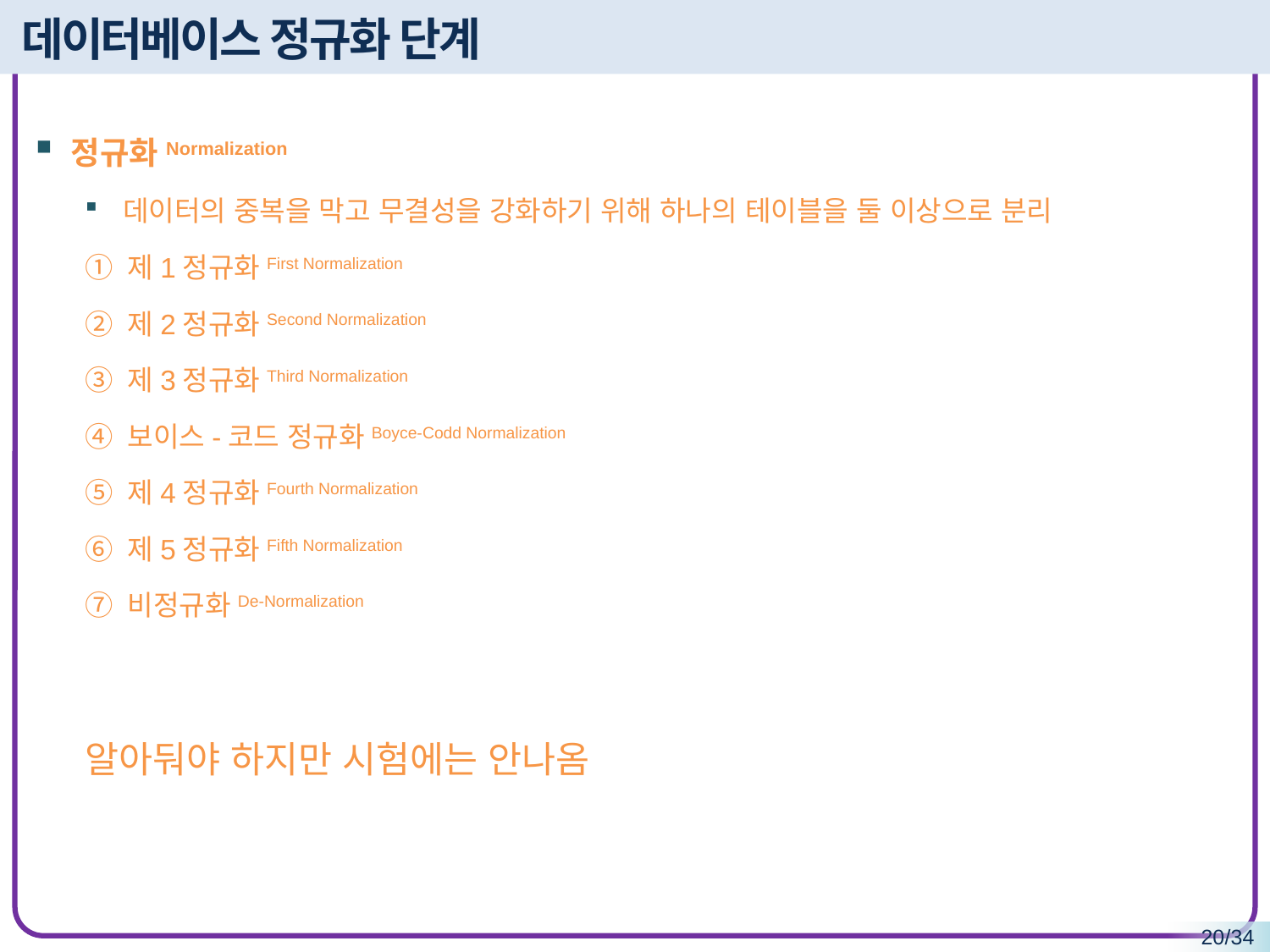

# 데이터베이스 정규화 단계
정규화Normalization
 데이터의 중복을 막고 무결성을 강화하기 위해 하나의 테이블을 둘 이상으로 분리
① 제1정규화First Normalization
② 제2정규화Second Normalization
③ 제3정규화Third Normalization
④ 보이스-코드 정규화Boyce-Codd Normalization
⑤ 제4정규화Fourth Normalization
⑥ 제5정규화Fifth Normalization
⑦ 비정규화De-Normalization

알아둬야 하지만 시험에는 안나옴